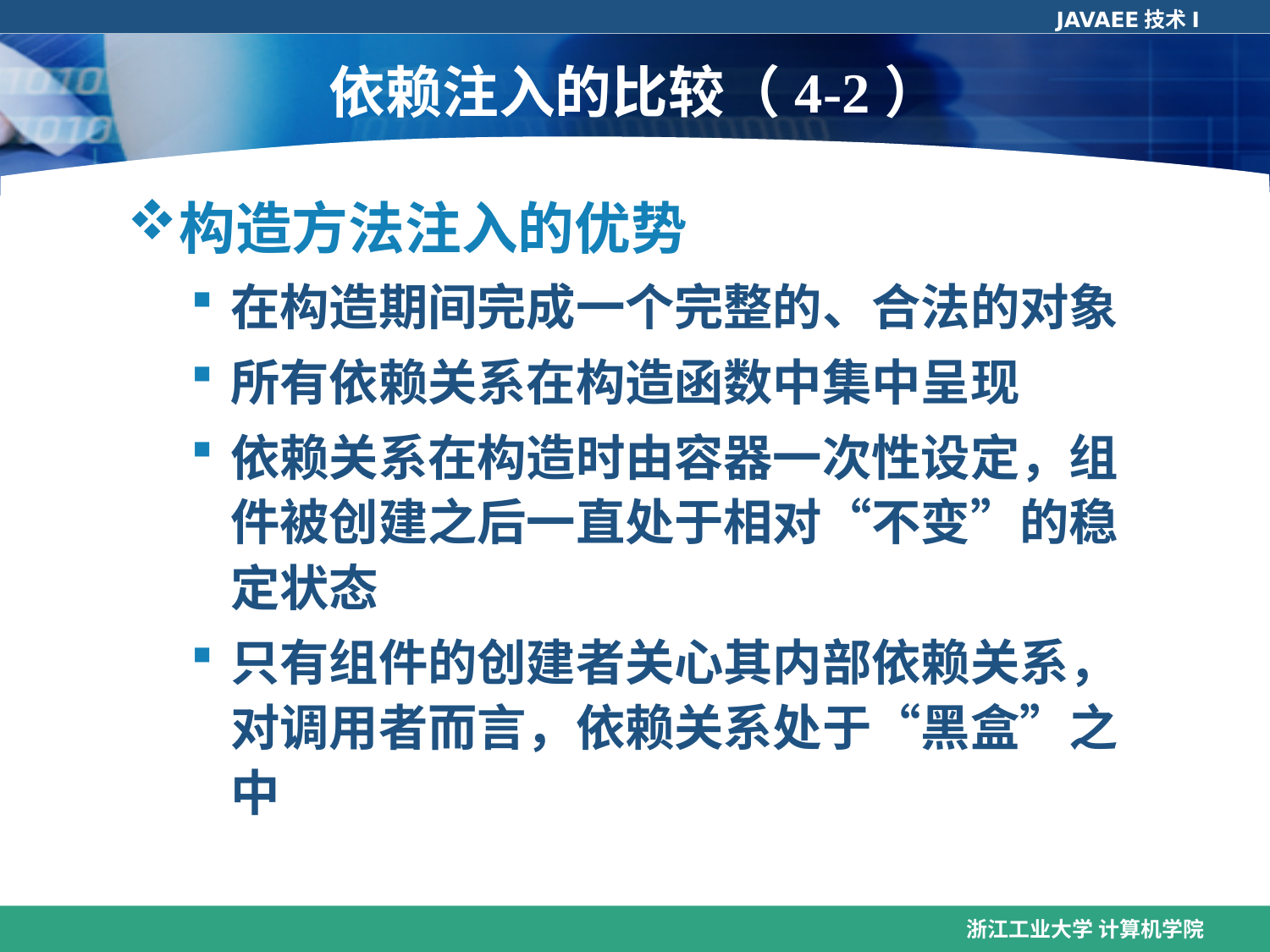

# 依赖注入的比较（4-2）
构造方法注入的优势
在构造期间完成一个完整的、合法的对象
所有依赖关系在构造函数中集中呈现
依赖关系在构造时由容器一次性设定，组件被创建之后一直处于相对“不变”的稳定状态
只有组件的创建者关心其内部依赖关系，对调用者而言，依赖关系处于“黑盒”之中